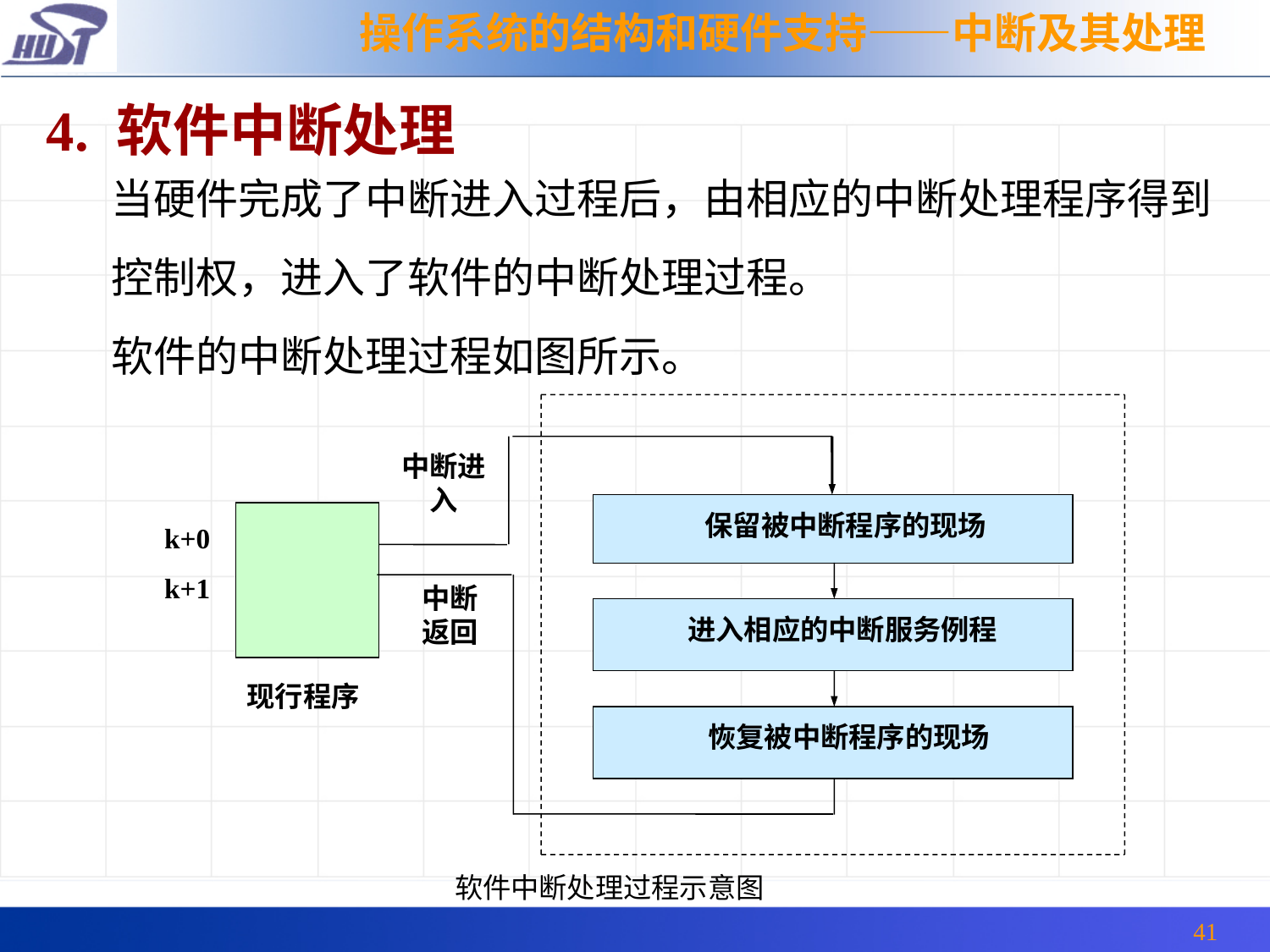

操作系统的结构和硬件支持——中断及其处理
4. 软件中断处理
    当硬件完成了中断进入过程后，由相应的中断处理程序得到
    控制权，进入了软件的中断处理过程。
    软件的中断处理过程如图所示。

中断进入
   保留被中断程序的现场

k+0

k+1

中断
返回

  进入相应的中断服务例程

现行程序
    恢复被中断程序的现场

软件中断处理过程示意图
41